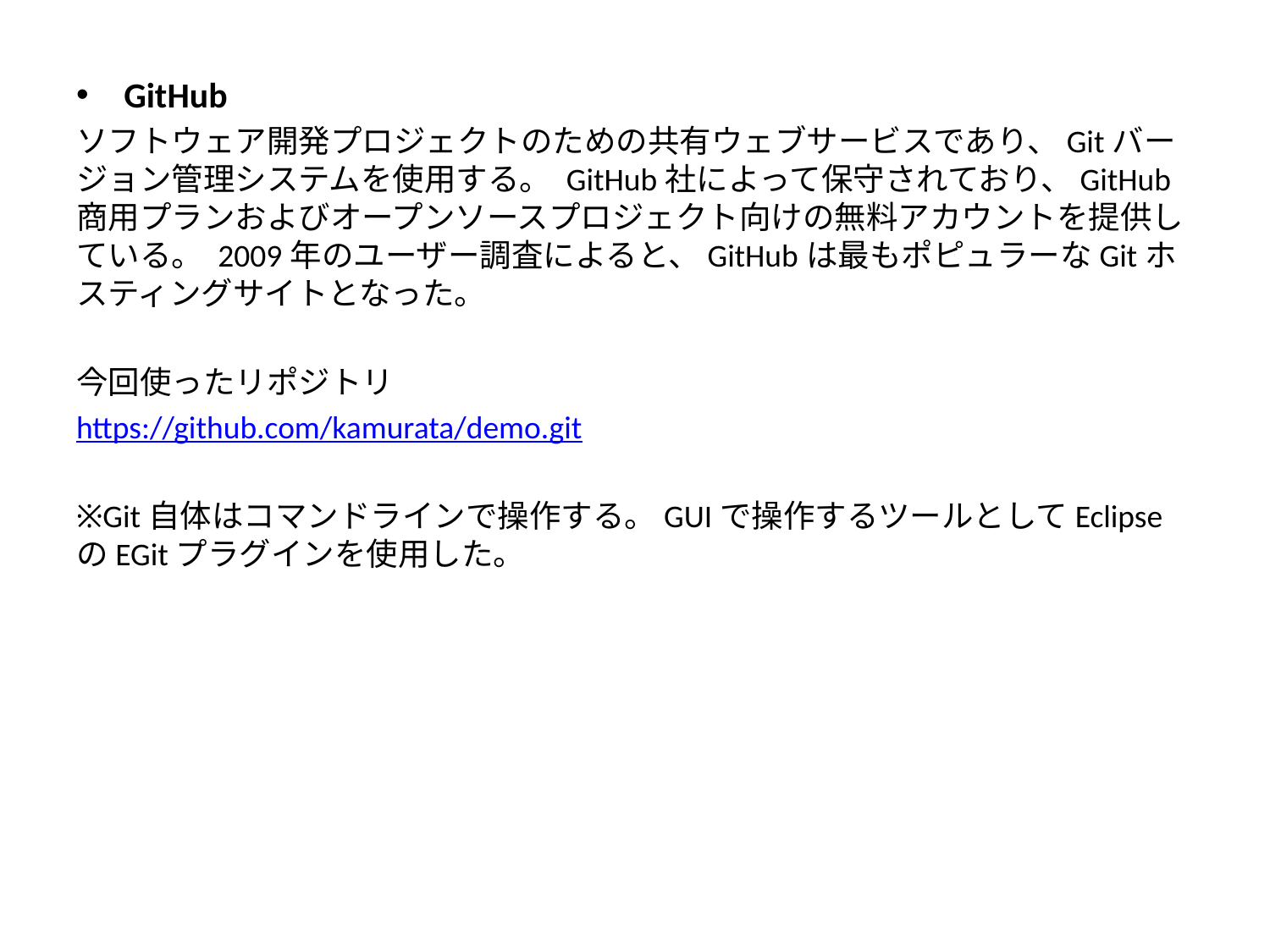

GitHub
ソフトウェア開発プロジェクトのための共有ウェブサービスであり、Gitバージョン管理システムを使用する。 GitHub社によって保守されており、GitHub商用プランおよびオープンソースプロジェクト向けの無料アカウントを提供している。 2009年のユーザー調査によると、GitHubは最もポピュラーなGitホスティングサイトとなった。

今回使ったリポジトリ
https://github.com/kamurata/demo.git

※Git自体はコマンドラインで操作する。GUIで操作するツールとしてEclipseのEGitプラグインを使用した。